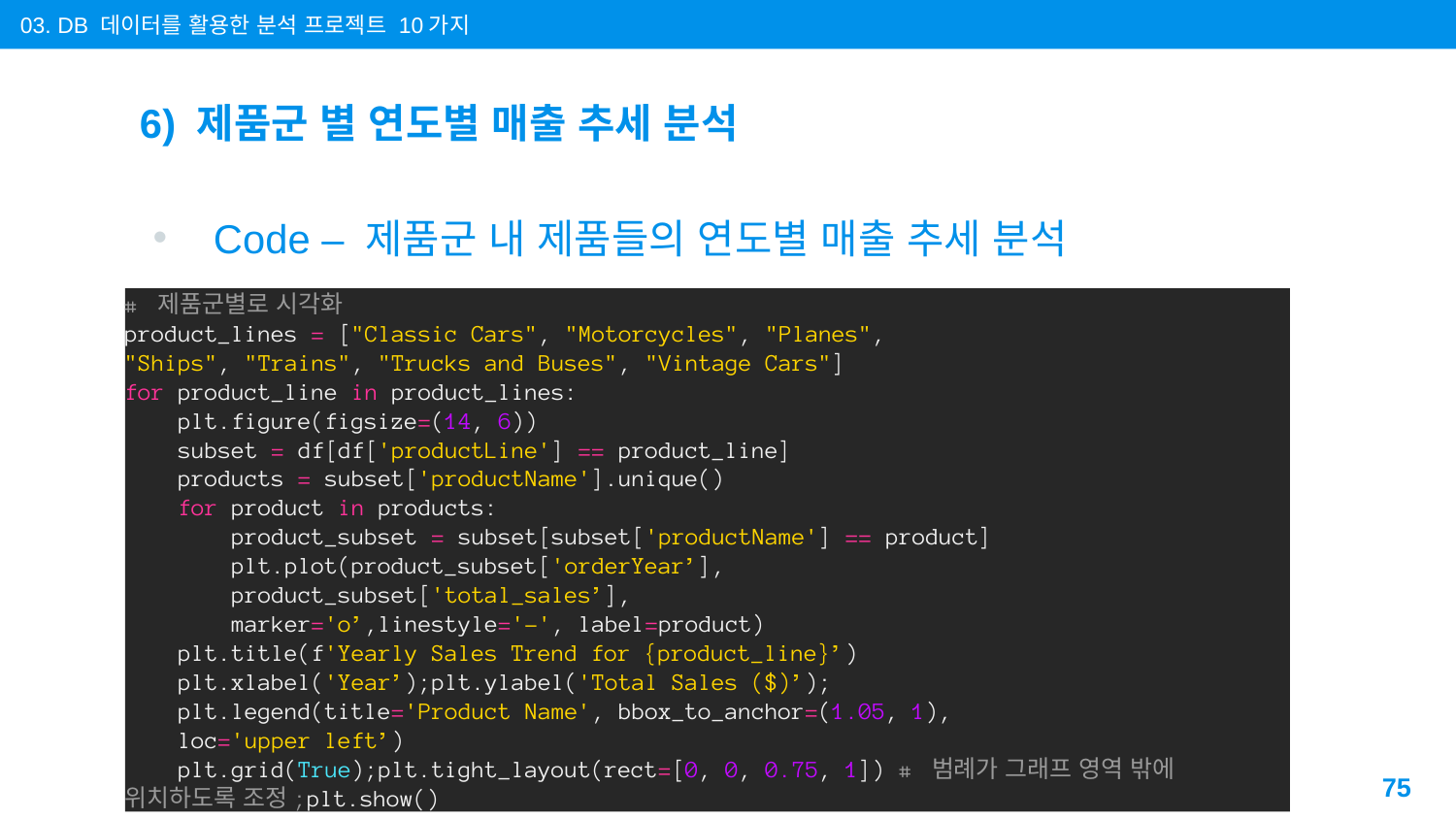

03. DB 데이터를 활용한 분석 프로젝트 10가지
# 6) 제품군 별 연도별 매출 추세 분석
Code – 제품군 내 제품들의 연도별 매출 추세 분석
# 제품군별로 시각화
product_lines = ["Classic Cars", "Motorcycles", "Planes",
"Ships", "Trains", "Trucks and Buses", "Vintage Cars"]
for product_line in product_lines:
    plt.figure(figsize=(14, 6))
    subset = df[df['productLine'] == product_line]
    products = subset['productName'].unique()
    for product in products:
        product_subset = subset[subset['productName'] == product]
        plt.plot(product_subset['orderYear’],
        product_subset['total_sales’],
        marker='o’,linestyle='-', label=product)
    plt.title(f'Yearly Sales Trend for {product_line}’)
    plt.xlabel('Year’);plt.ylabel('Total Sales ($)’);
    plt.legend(title='Product Name', bbox_to_anchor=(1.05, 1),
    loc='upper left’)
    plt.grid(True);plt.tight_layout(rect=[0, 0, 0.75, 1]) # 범례가 그래프 영역 밖에 위치하도록 조정;plt.show()
75